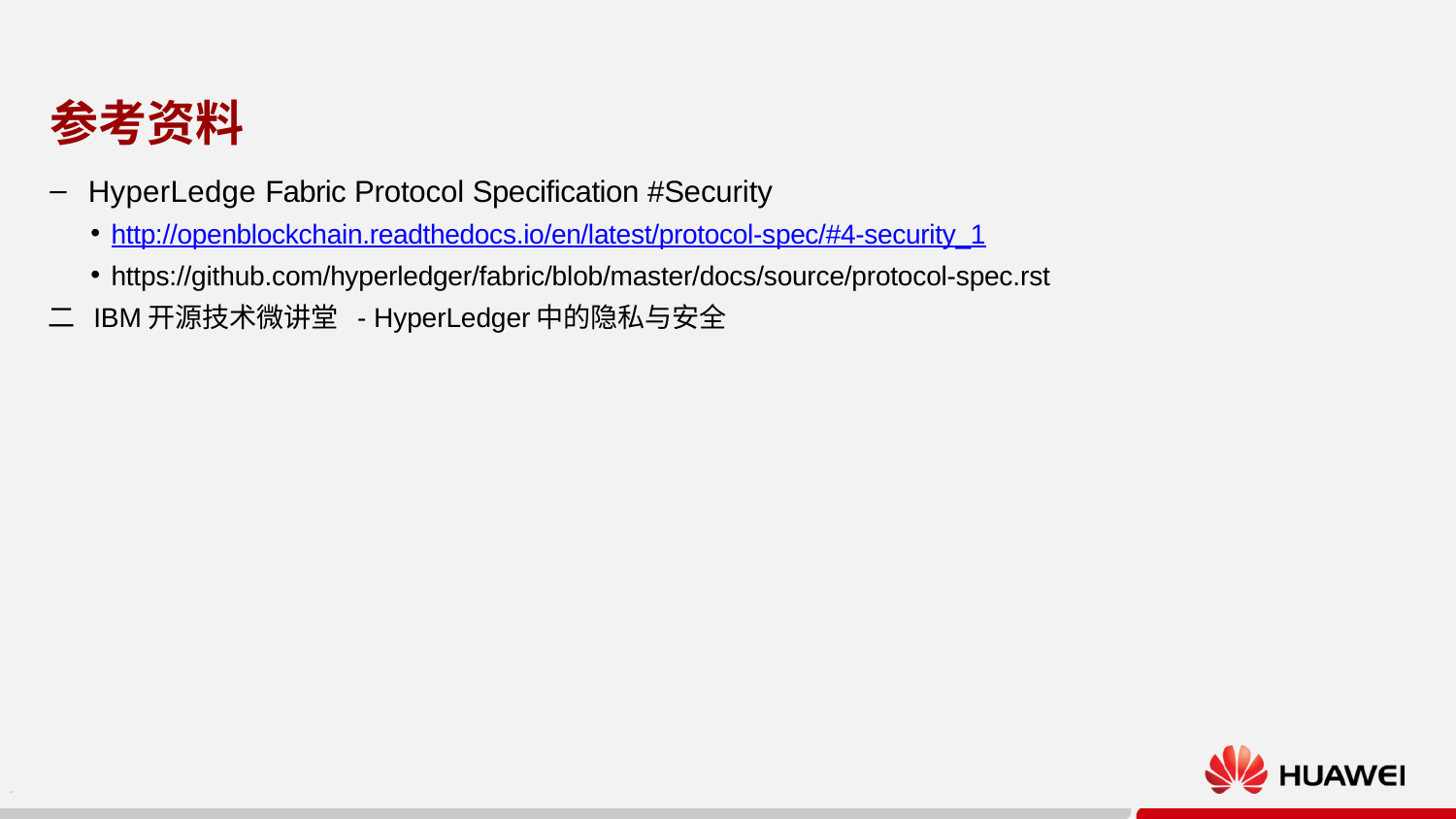

# 参考资料
HyperLedge Fabric Protocol Specification #Security
http://openblockchain.readthedocs.io/en/latest/protocol-spec/#4-security_1
https://github.com/hyperledger/fabric/blob/master/docs/source/protocol-spec.rst
二  IBM开源技术微讲堂  - HyperLedger中的隐私与安全
17